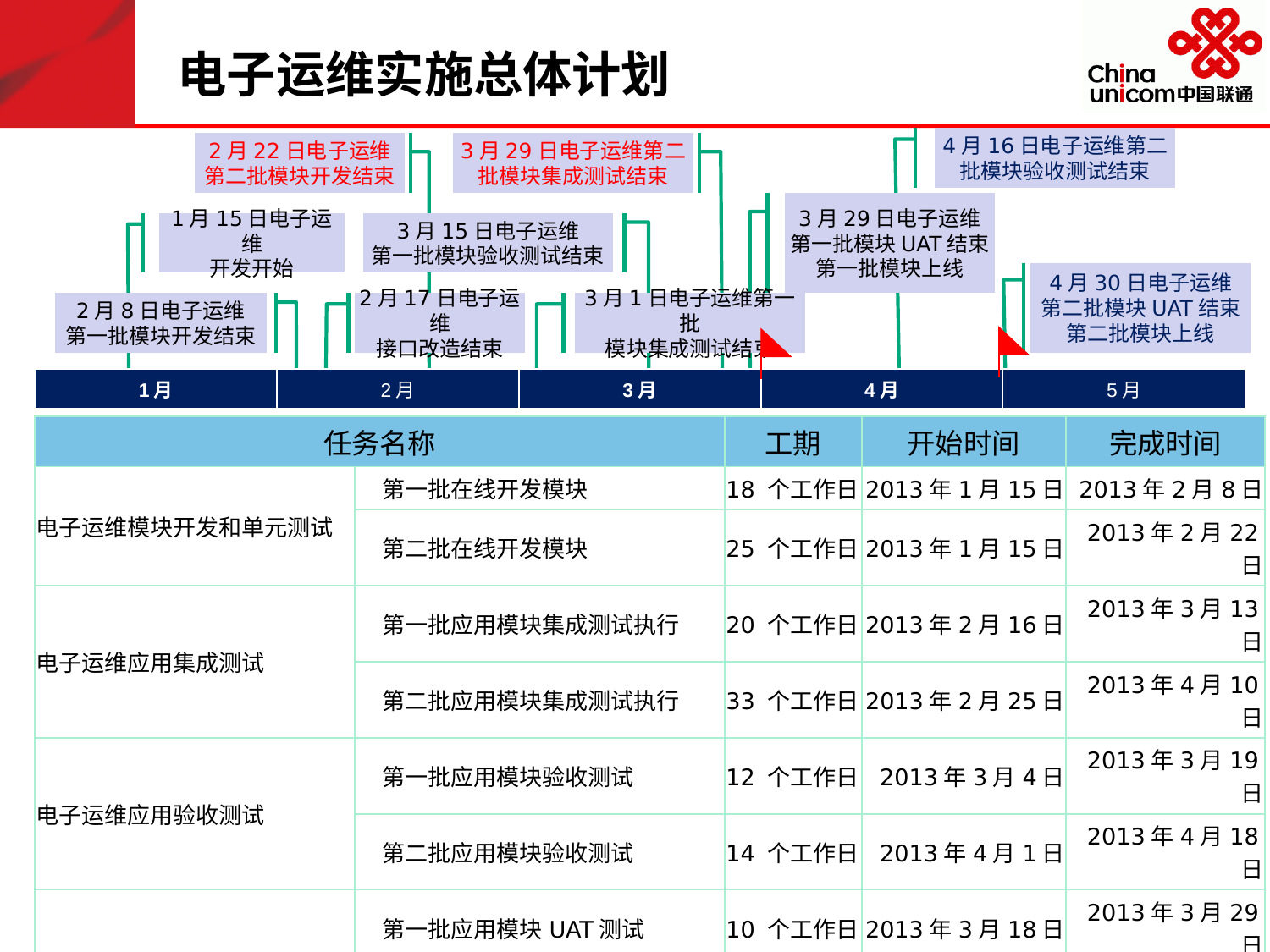

# 电子运维实施总体计划
4月16日电子运维第二批模块验收测试结束
2月22日电子运维
第二批模块开发结束
3月29日电子运维第二批模块集成测试结束
3月29日电子运维
第一批模块UAT结束
第一批模块上线
1月15日电子运维
开发开始
3月15日电子运维
第一批模块验收测试结束
4月30日电子运维
第二批模块UAT结束
第二批模块上线
2月8日电子运维
第一批模块开发结束
2月17日电子运维
接口改造结束
3月1日电子运维第一批
模块集成测试结束

| 1月 | 2月 | 3月 | 4月 | 5月 |
| --- | --- | --- | --- | --- |
| 任务名称 |  | 工期 | 开始时间 | 完成时间 |
| --- | --- | --- | --- | --- |
| 电子运维模块开发和单元测试 | 第一批在线开发模块 | 18 个工作日 | 2013年1月15日 | 2013年2月8日 |
|  | 第二批在线开发模块 | 25 个工作日 | 2013年1月15日 | 2013年2月22日 |
| 电子运维应用集成测试 | 第一批应用模块集成测试执行 | 20 个工作日 | 2013年2月16日 | 2013年3月13日 |
|  | 第二批应用模块集成测试执行 | 33 个工作日 | 2013年2月25日 | 2013年4月10日 |
| 电子运维应用验收测试 | 第一批应用模块验收测试 | 12 个工作日 | 2013年3月4日 | 2013年3月19日 |
|  | 第二批应用模块验收测试 | 14 个工作日 | 2013年4月1日 | 2013年4月18日 |
| 电子运维应用UAT测试 | 第一批应用模块UAT测试 | 10 个工作日 | 2013年3月18日 | 2013年3月29日 |
|  | 第二批应用模块UAT测试 | 12 个工作日 | 2013年4月15日 | 2013年4月30日 |
| 集团、省分配套项目实施 | 集团、省分接口改造开发 | 22 个工作日 | 2013年1月14日 | 2013年2月17日 |
|  | U-Cloud与外部系统接口测试 | 28 个工作日 | 2013年2月18日 | 2013年3月29日 |
| 电子运维应用上线实施 | 历史工单数据迁移方案制定 | 10 个工作日 | 2013年1月18日 | 2013年1月31日 |
|  | 省分需求差异化分析 | 40 个工作日 | 2013年1月21日 | 2013年3月20日 |
|  | 用户培训 | 6 个工作日 | 2013年3月25日 | 2013年3月31日 |